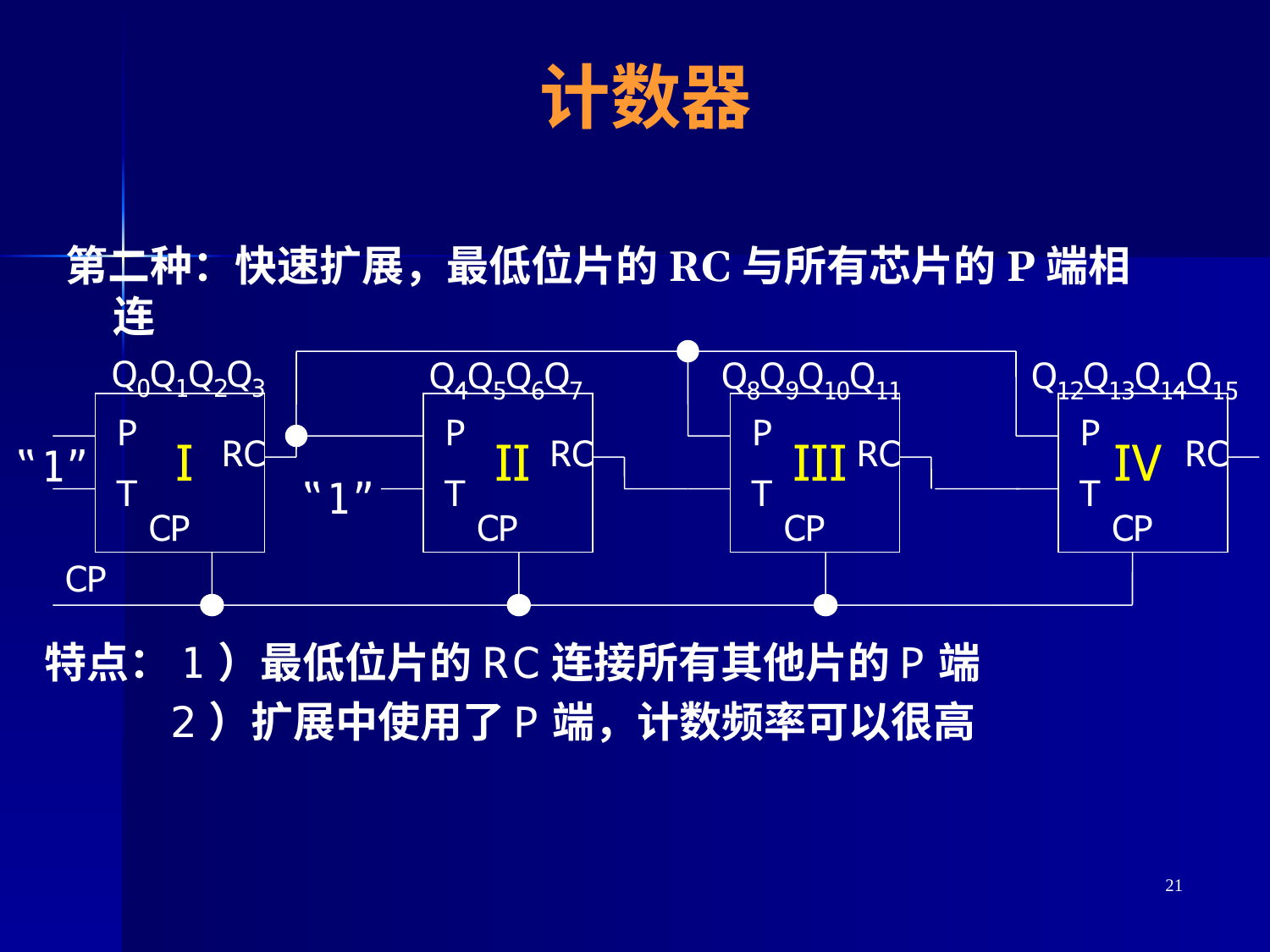

# 计数器
第二种：快速扩展，最低位片的RC与所有芯片的P端相连
Q0Q1Q2Q3

Q4Q5Q6Q7
Q8Q9Q10Q11
Q12Q13Q14Q15

P
RC

T

CP

P
RC

T

CP

P
RC

T

CP

P
RC

T

CP
I
II
III
IV
“1”

“1”
CP

特点：1）最低位片的RC连接所有其他片的P端
	2）扩展中使用了P端，计数频率可以很高
21